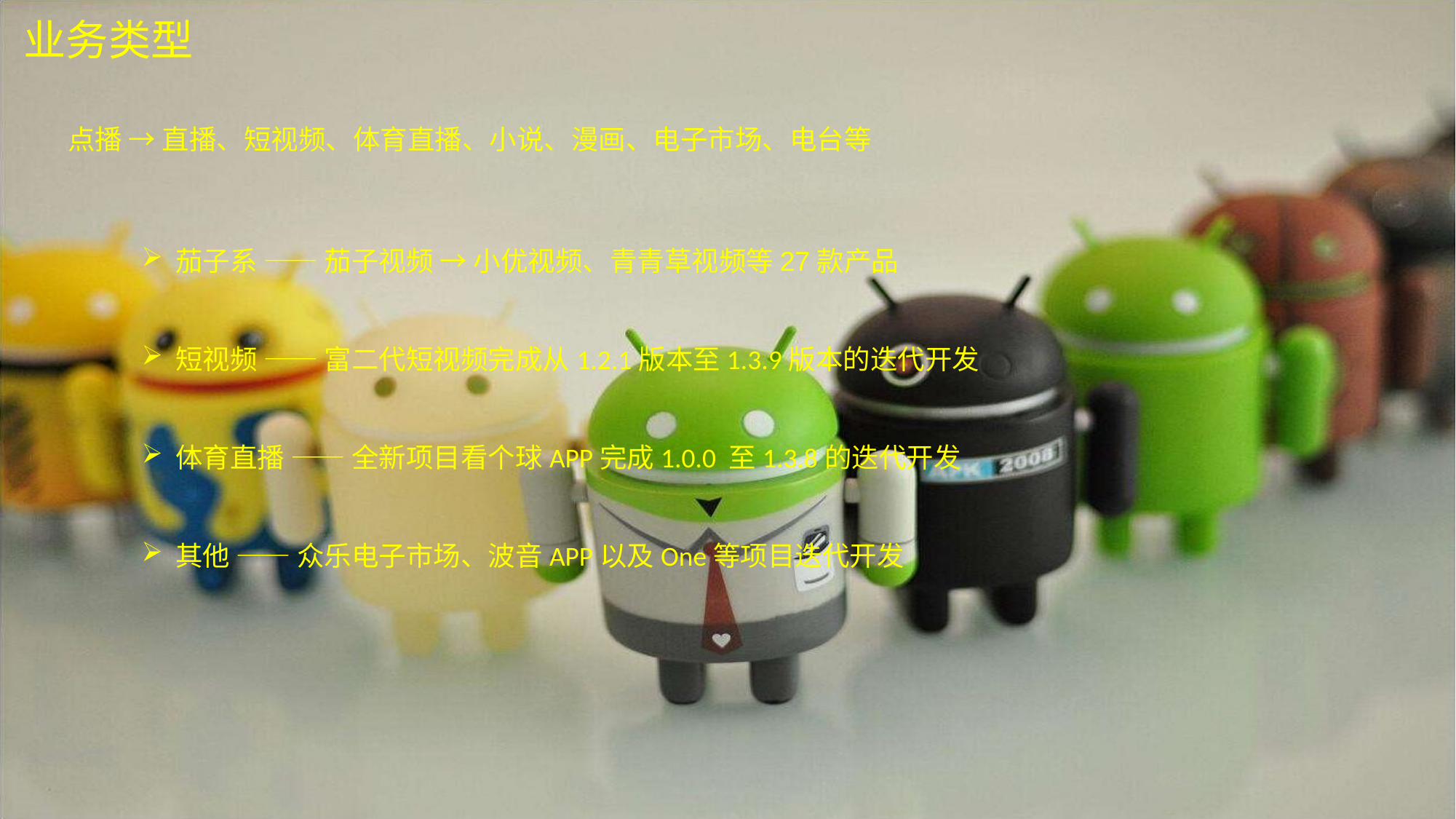

业务类型
    点播 → 直播、短视频、体育直播、小说、漫画、电子市场、电台等
茄子系 —— 茄子视频 → 小优视频、青青草视频等27款产品

短视频 —— 富二代短视频完成从1.2.1版本至1.3.9版本的迭代开发

体育直播 —— 全新项目看个球APP完成1.0.0 至1.3.8的迭代开发

其他 —— 众乐电子市场、波音APP以及One等项目迭代开发